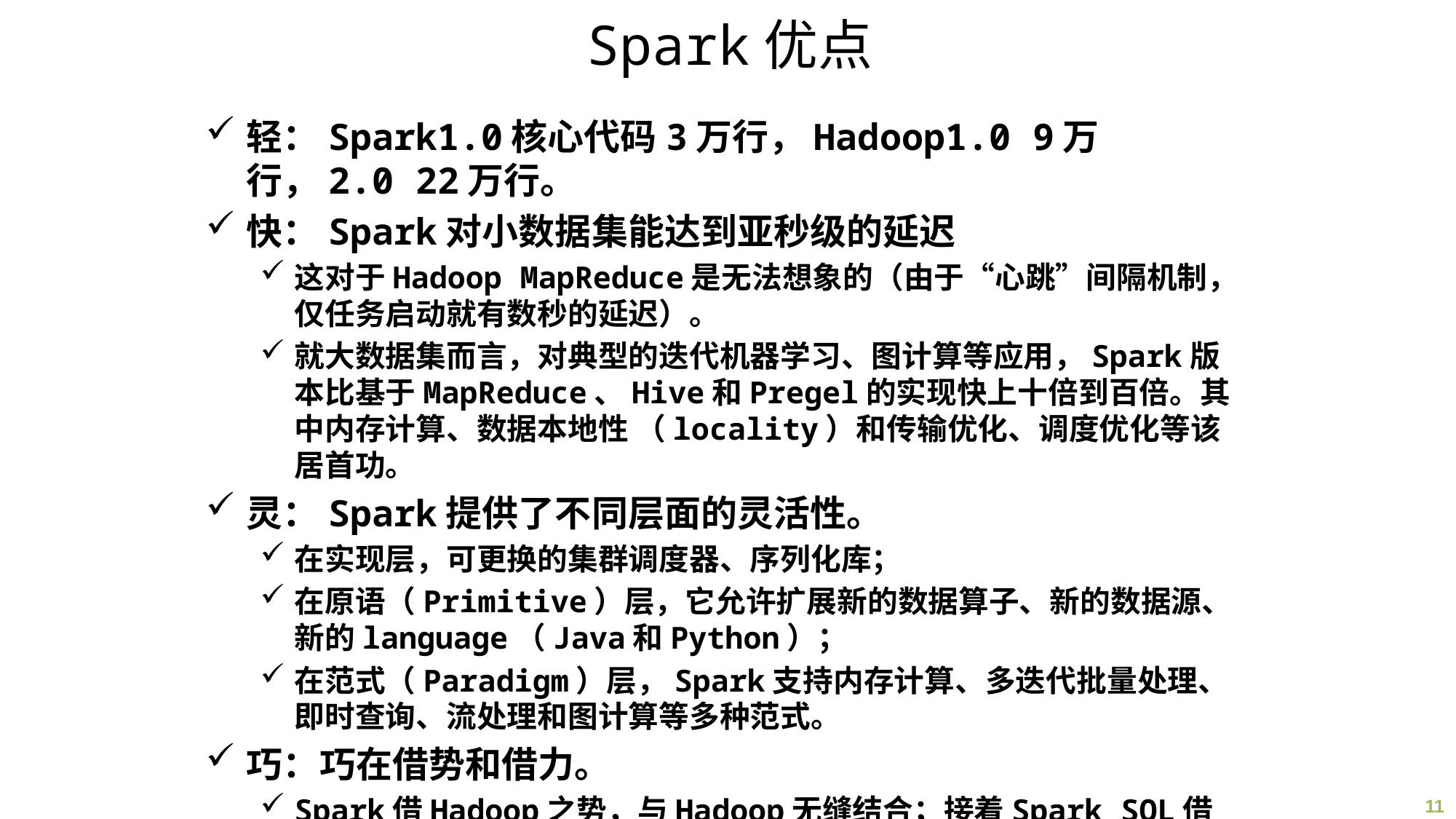

# Spark优点
轻：Spark1.0核心代码3万行，Hadoop1.0 9万行，2.0 22万行。
快：Spark对小数据集能达到亚秒级的延迟
这对于Hadoop MapReduce是无法想象的（由于“心跳”间隔机制，仅任务启动就有数秒的延迟）。
就大数据集而言，对典型的迭代机器学习、图计算等应用，Spark版本比基于MapReduce、Hive和Pregel的实现快上十倍到百倍。其中内存计算、数据本地性 （locality）和传输优化、调度优化等该居首功。
灵：Spark提供了不同层面的灵活性。
在实现层，可更换的集群调度器、序列化库；
在原语（Primitive）层，它允许扩展新的数据算子、新的数据源、新的language（Java和Python）；
在范式（Paradigm）层，Spark支持内存计算、多迭代批量处理、即时查询、流处理和图计算等多种范式。
巧：巧在借势和借力。
Spark借Hadoop之势，与Hadoop无缝结合；接着Spark SQL借了Hive的势；